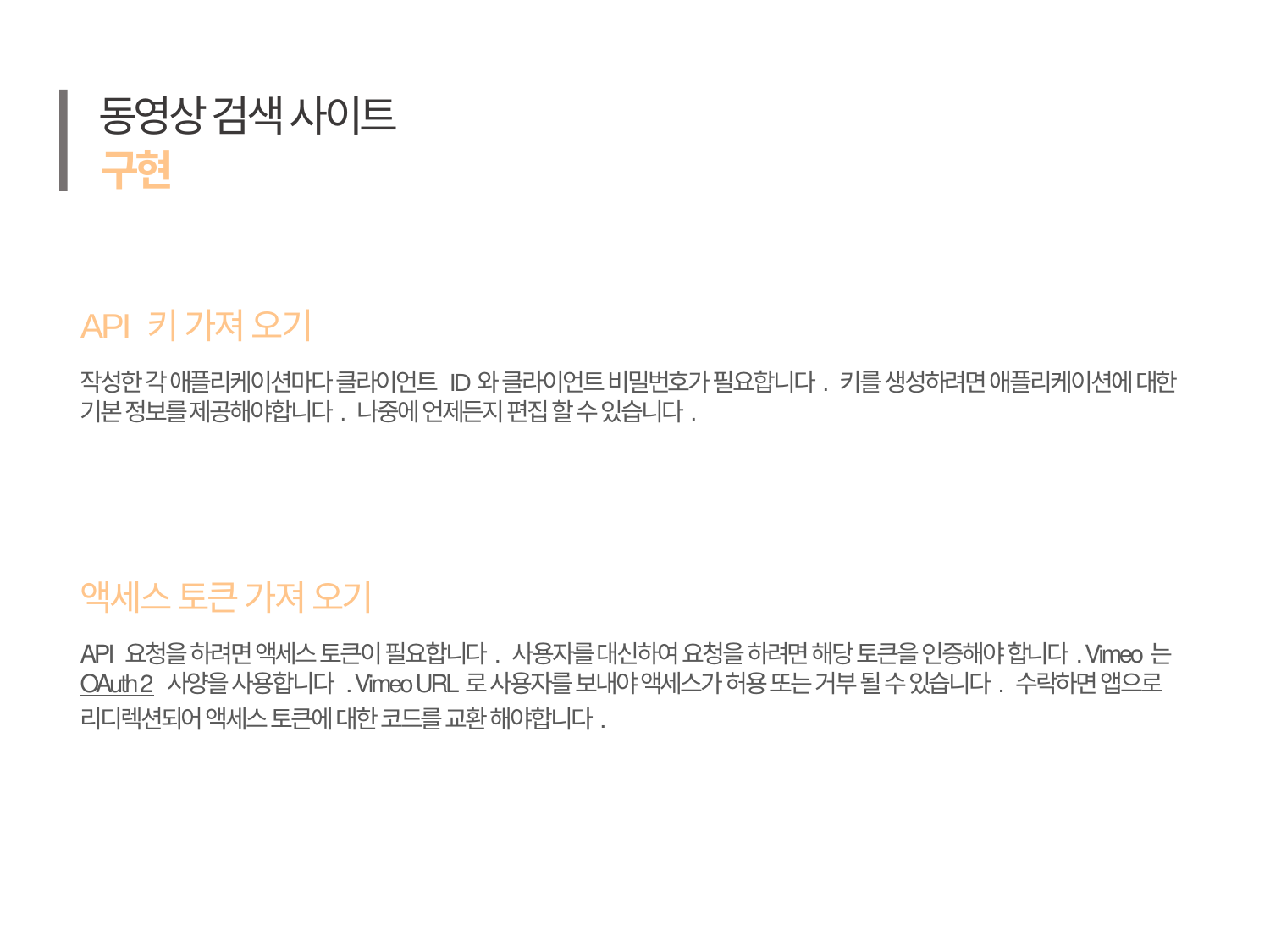

동영상 검색 사이트

구현
API 키 가져 오기

작성한 각 애플리케이션마다 클라이언트 ID와 클라이언트 비밀번호가 필요합니다. 키를 생성하려면 애플리케이션에 대한 기본 정보를 제공해야합니다. 나중에 언제든지 편집 할 수 있습니다.
액세스 토큰 가져 오기

API 요청을 하려면 액세스 토큰이 필요합니다. 사용자를 대신하여 요청을 하려면 해당 토큰을 인증해야 합니다. Vimeo는 OAuth 2 사양을 사용합니다 . Vimeo URL로 사용자를 보내야 액세스가 허용 또는 거부 될 수 있습니다. 수락하면 앱으로 리디렉션되어 액세스 토큰에 대한 코드를 교환 해야합니다.